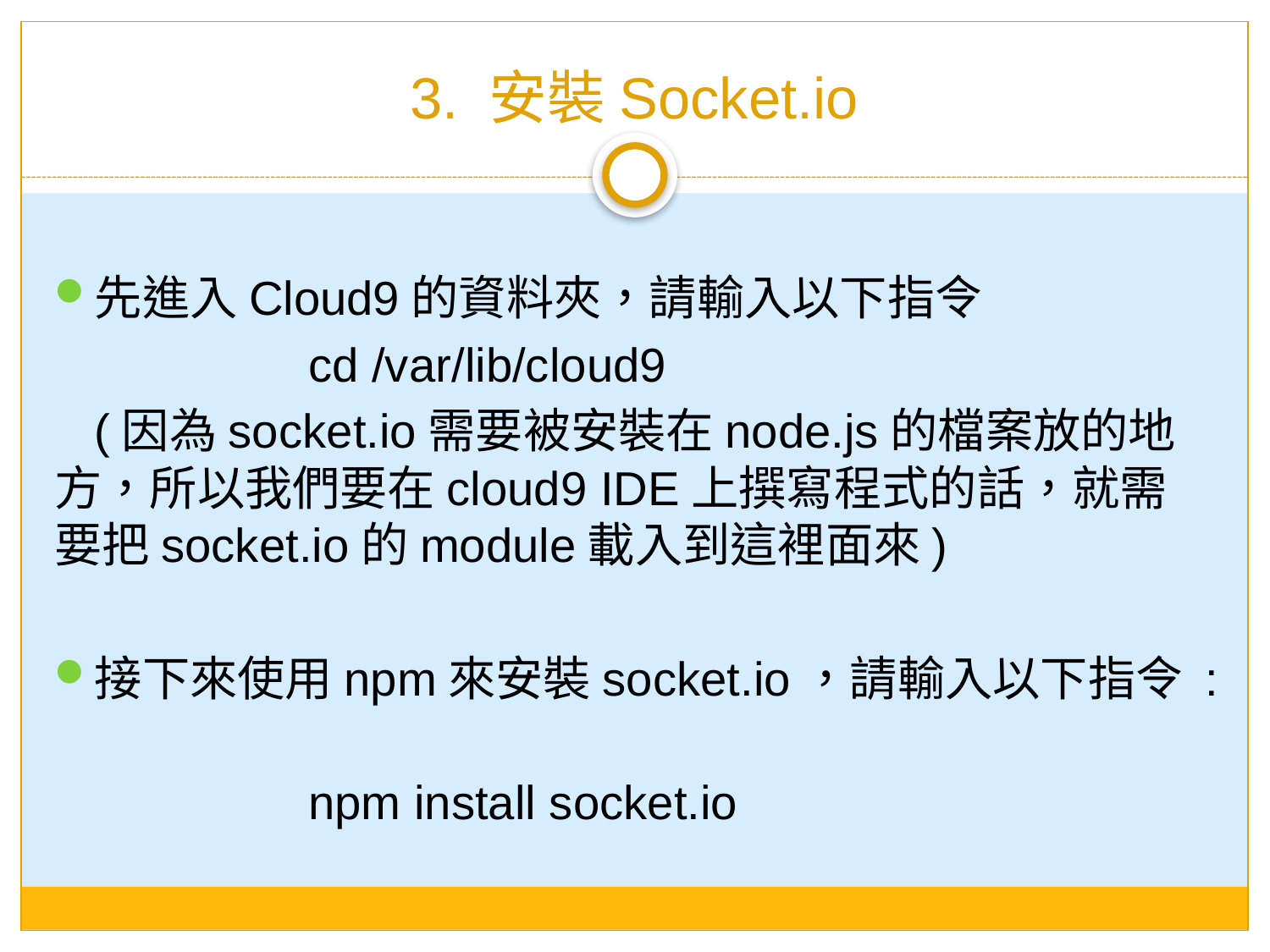

# 3. 安裝Socket.io
先進入Cloud9的資料夾，請輸入以下指令
		cd /var/lib/cloud9
   (因為socket.io需要被安裝在node.js的檔案放的地方，所以我們要在cloud9 IDE上撰寫程式的話，就需要把socket.io的module載入到這裡面來)

接下來使用npm來安裝socket.io，請輸入以下指令 :
		npm install socket.io